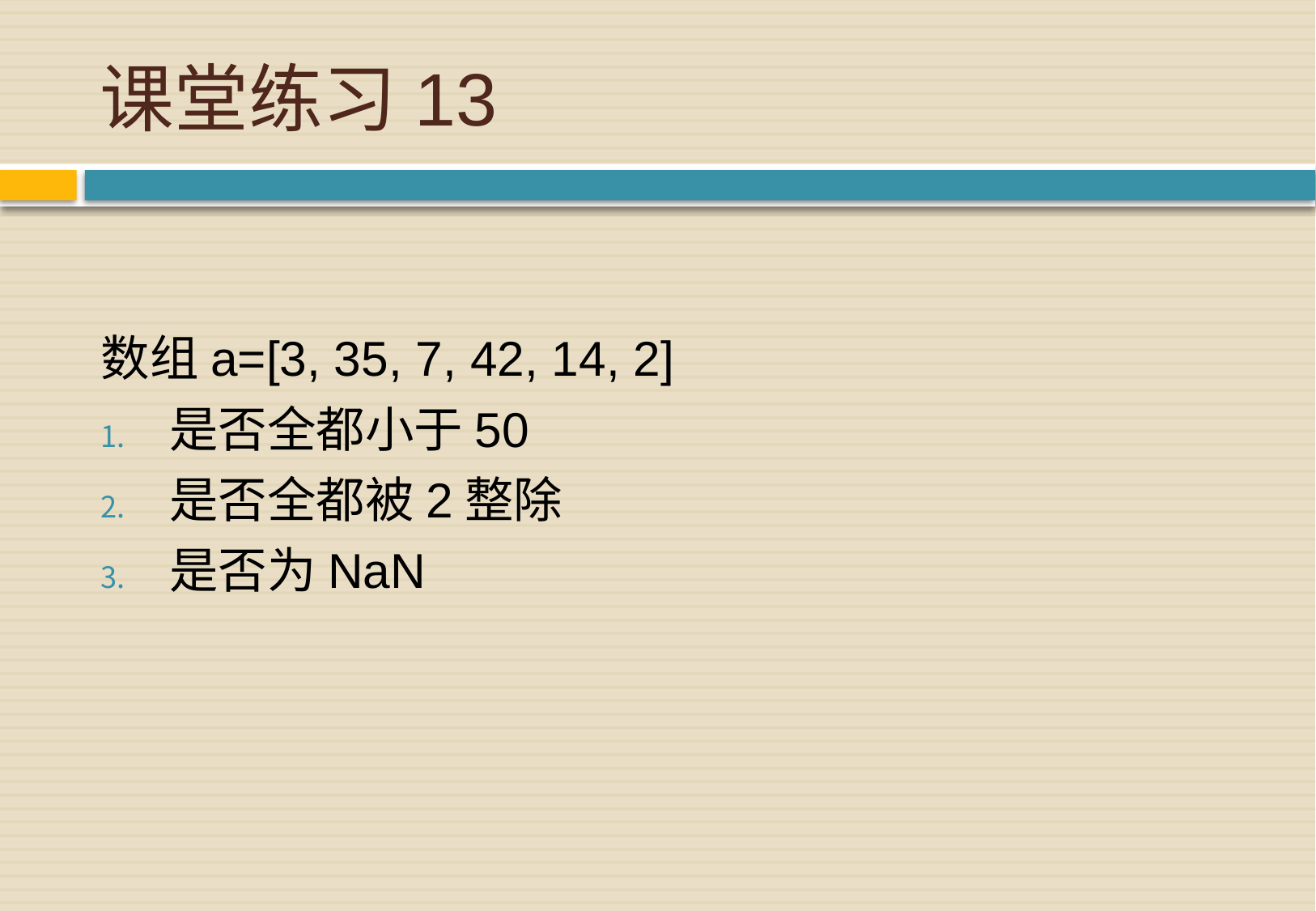

# 课堂练习13
数组a=[3, 35, 7, 42, 14, 2]
是否全都小于50
是否全都被2整除
是否为NaN